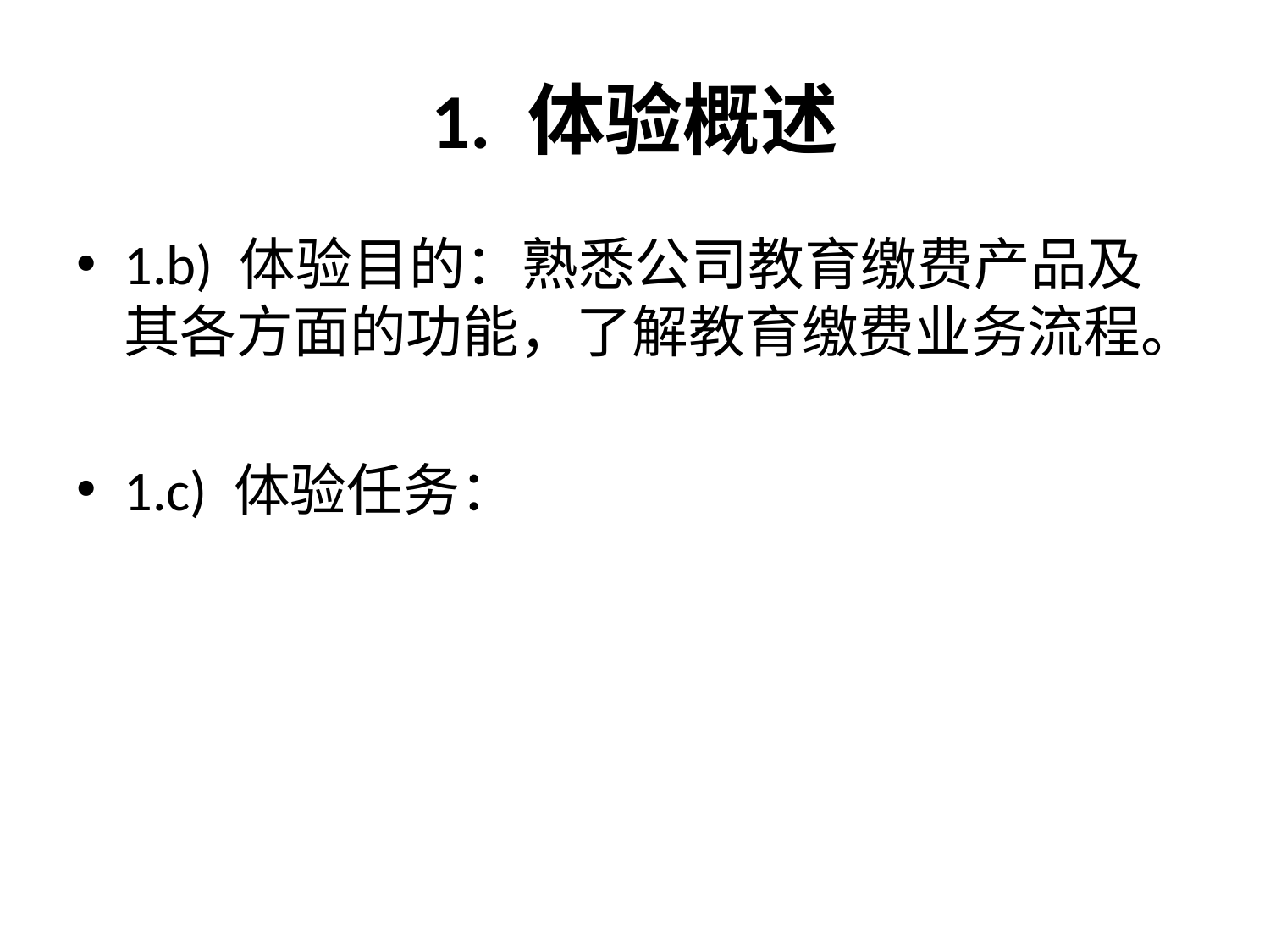

# 1. 体验概述
1.b) 体验目的：熟悉公司教育缴费产品及其各方面的功能，了解教育缴费业务流程。

1.c) 体验任务：